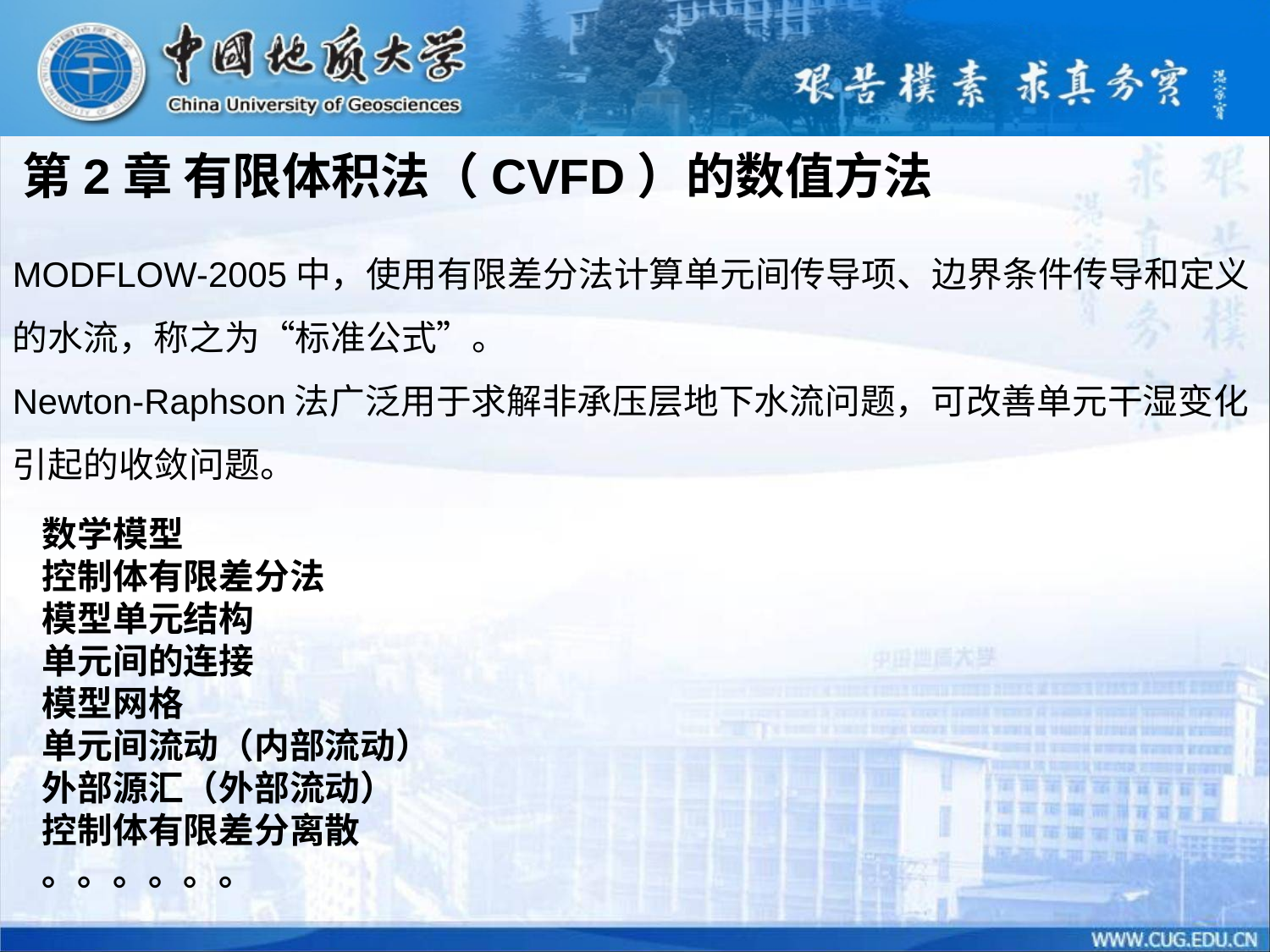

第2章 有限体积法（CVFD）的数值方法
MODFLOW-2005中，使用有限差分法计算单元间传导项、边界条件传导和定义的水流，称之为“标准公式”。
Newton-Raphson法广泛用于求解非承压层地下水流问题，可改善单元干湿变化引起的收敛问题。
数学模型
控制体有限差分法
模型单元结构
单元间的连接
模型网格
单元间流动（内部流动）
外部源汇（外部流动）
控制体有限差分离散
。。。。。。